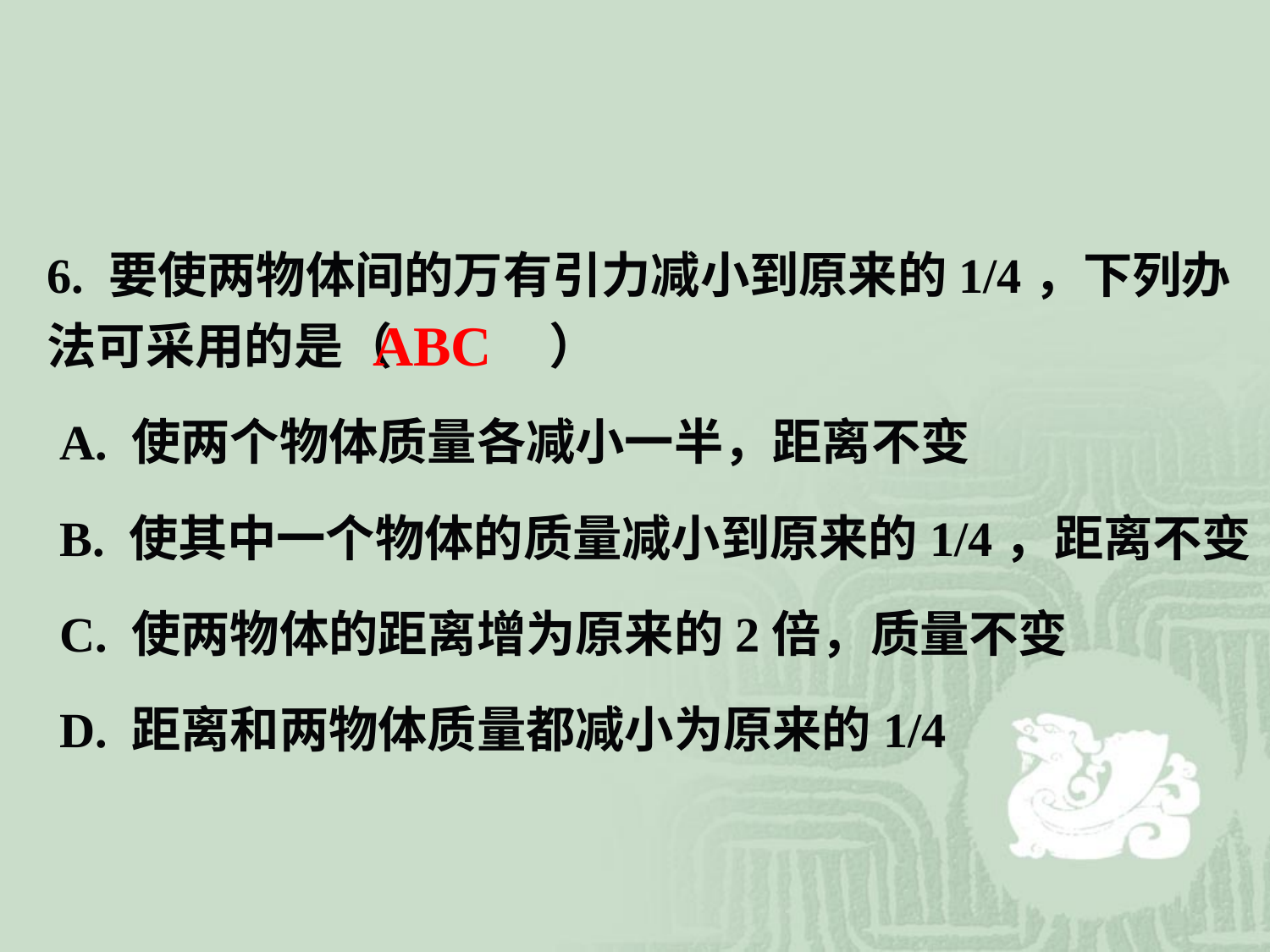

6. 要使两物体间的万有引力减小到原来的1/4，下列办法可采用的是（              ）
 A. 使两个物体质量各减小一半，距离不变
 B. 使其中一个物体的质量减小到原来的1/4，距离不变
 C. 使两物体的距离增为原来的2倍，质量不变
 D. 距离和两物体质量都减小为原来的1/4
ABC